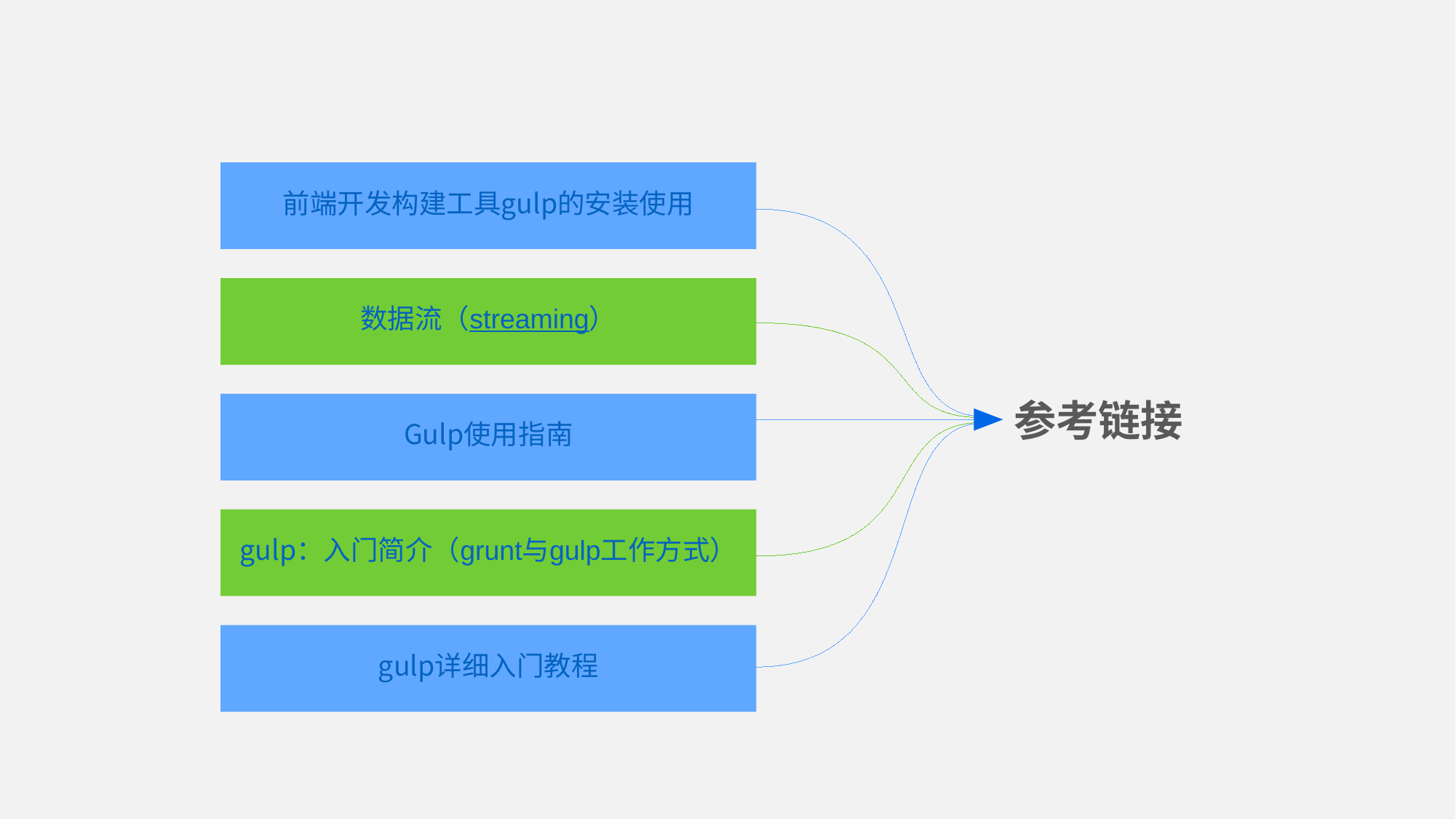

前端开发构建工具gulp的安装使用

数据流（streaming）

参考链接
Gulp使用指南

gulp：入门简介（grunt与gulp工作方式）
gulp详细入门教程